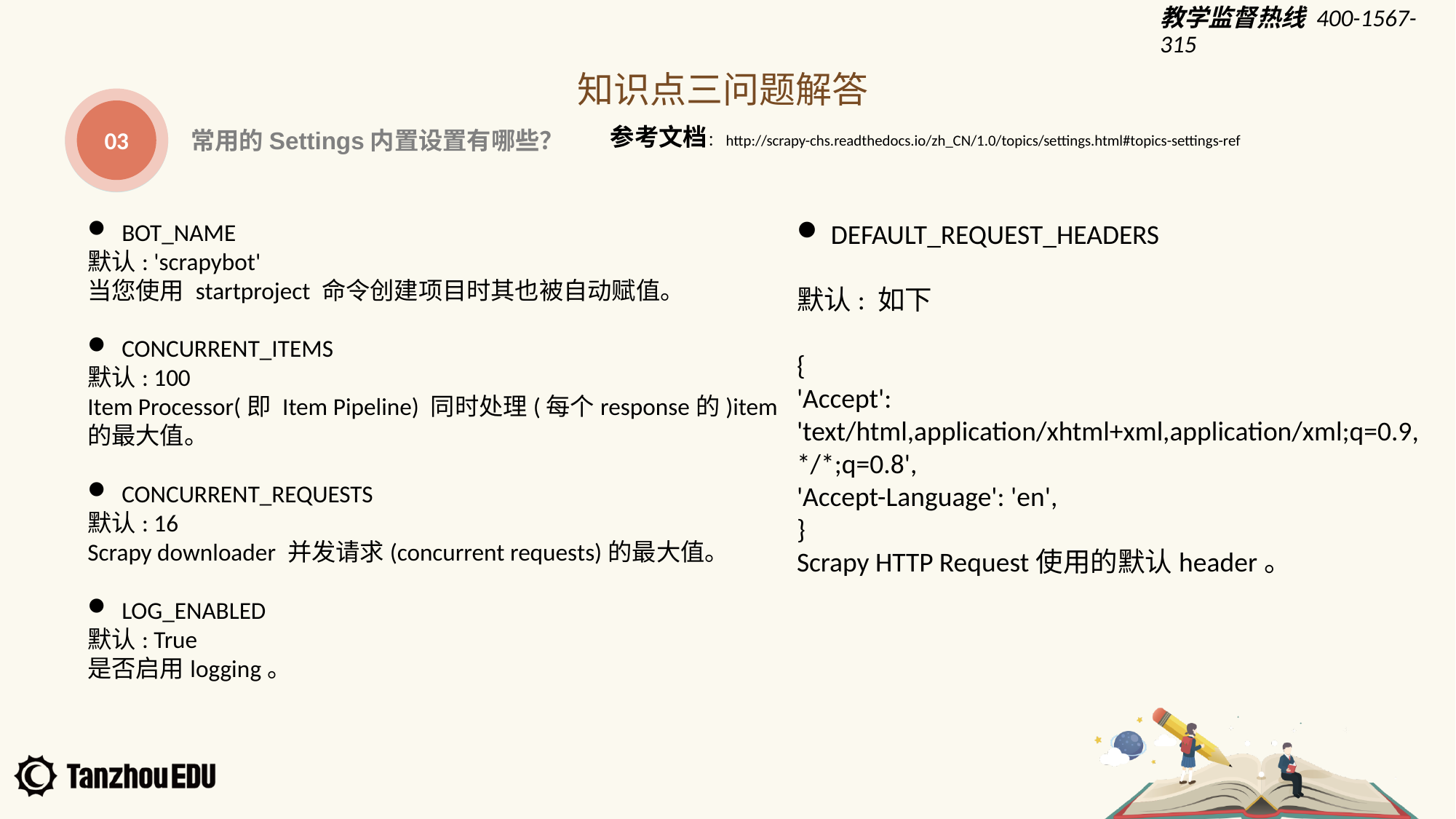

知识点三问题解答

03

04
参考文档：http://scrapy-chs.readthedocs.io/zh_CN/1.0/topics/settings.html#topics-settings-ref
常用的Settings内置设置有哪些？
BOT_NAME
默认: 'scrapybot'
当您使用 startproject 命令创建项目时其也被自动赋值。

CONCURRENT_ITEMS
默认: 100
Item Processor(即 Item Pipeline) 同时处理(每个response的)item的最大值。

CONCURRENT_REQUESTS
默认: 16
Scrapy downloader 并发请求(concurrent requests)的最大值。

LOG_ENABLED
默认: True
是否启用logging。

DEFAULT_REQUEST_HEADERS

默认: 如下

{
'Accept': 'text/html,application/xhtml+xml,application/xml;q=0.9,*/*;q=0.8',
'Accept-Language': 'en',
}
Scrapy HTTP Request使用的默认header。